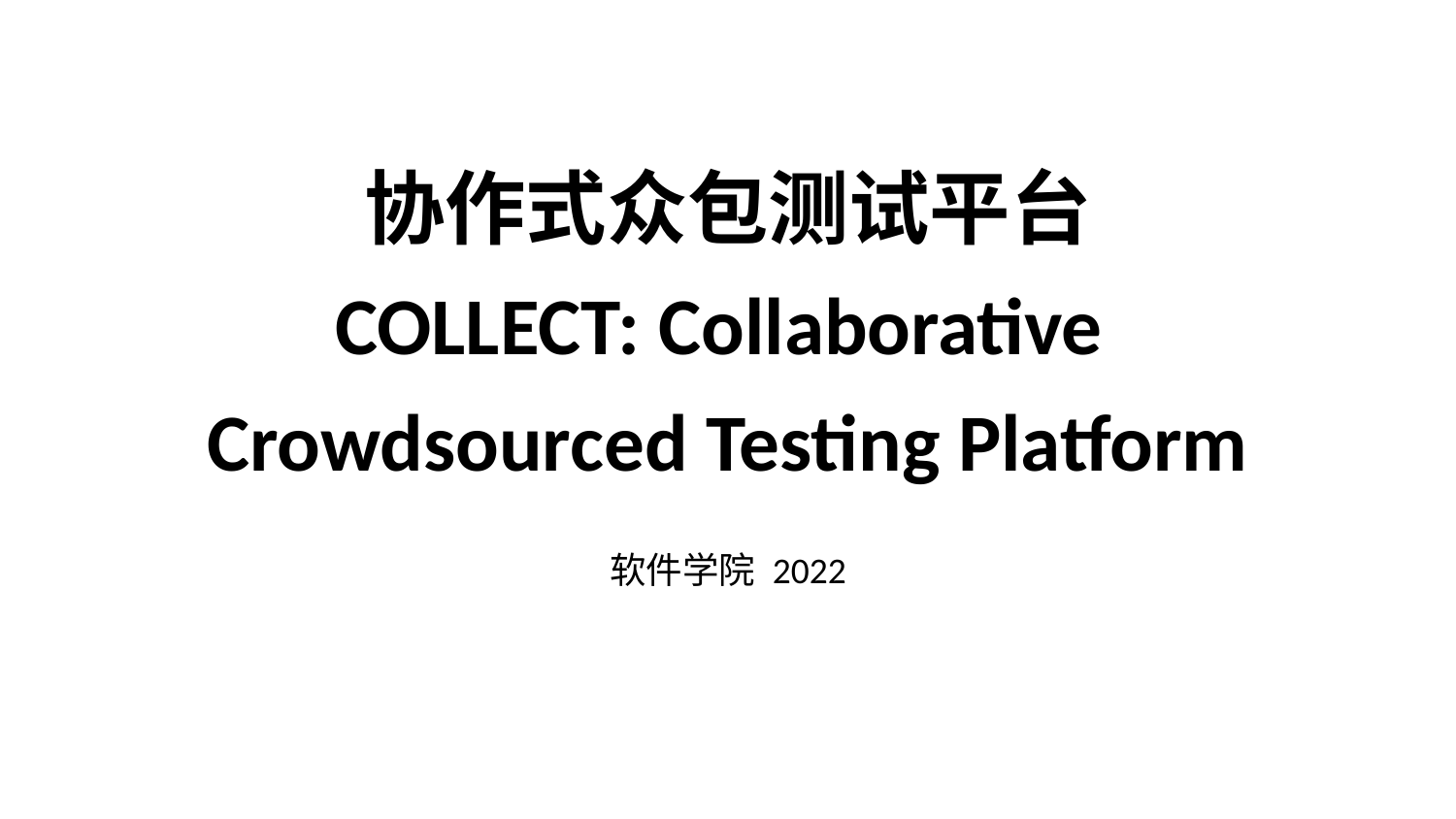

协作式众包测试平台
COLLECT: Collaborative
Crowdsourced Testing Platform
软件学院 2022